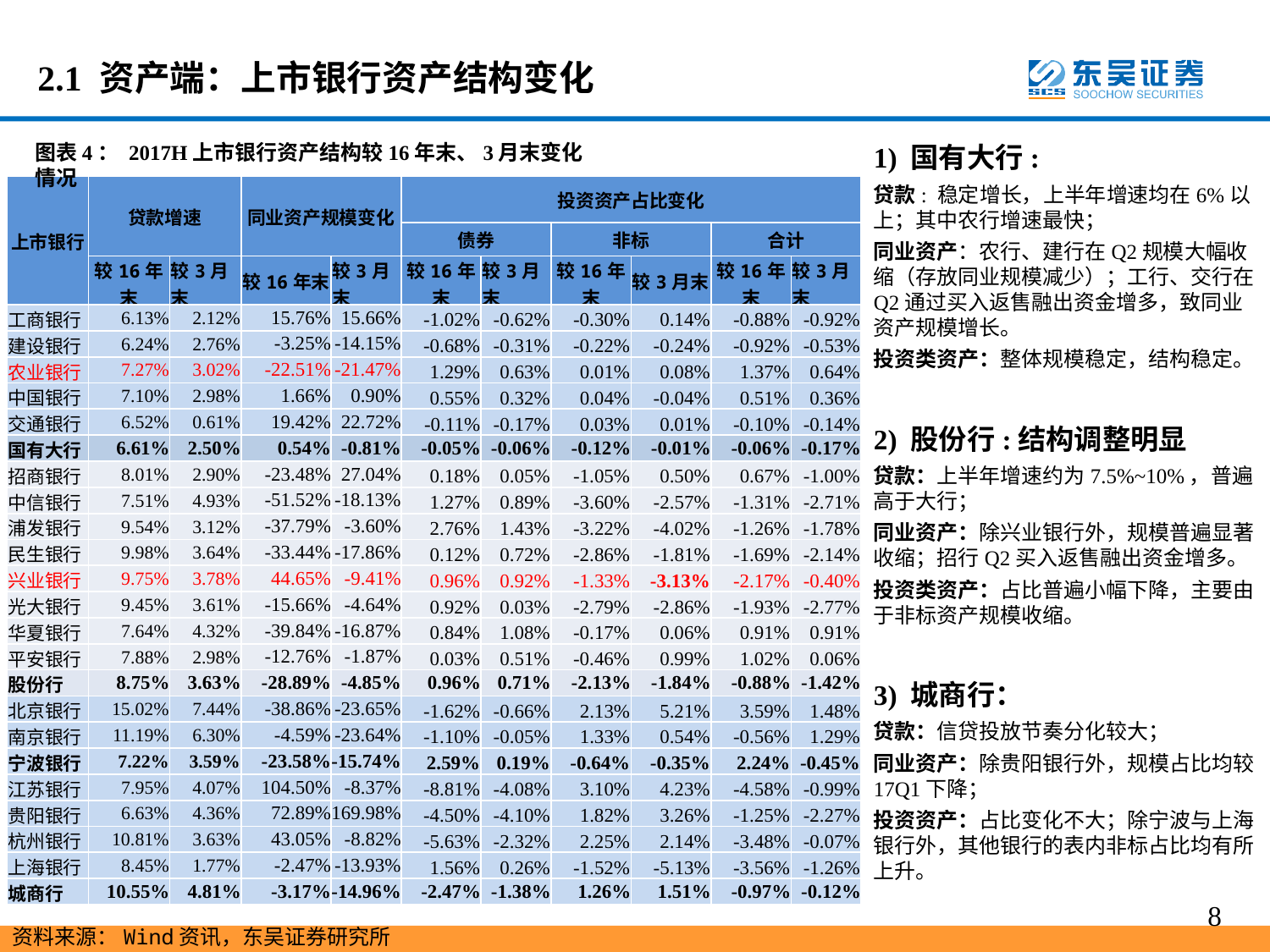

2.1 资产端：上市银行资产结构变化
图表4： 2017H上市银行资产结构较16年末、3月末变化情况
1) 国有大行:
贷款: 稳定增长，上半年增速均在6%以上；其中农行增速最快；
同业资产：农行、建行在Q2规模大幅收缩（存放同业规模减少）；工行、交行在Q2通过买入返售融出资金增多，致同业资产规模增长。
投资类资产：整体规模稳定，结构稳定。

2) 股份行:结构调整明显
贷款：上半年增速约为7.5%~10%，普遍高于大行；
同业资产：除兴业银行外，规模普遍显著收缩；招行Q2买入返售融出资金增多。
投资类资产：占比普遍小幅下降，主要由于非标资产规模收缩。

3) 城商行：
贷款：信贷投放节奏分化较大；
同业资产：除贵阳银行外，规模占比均较17Q1下降；
投资资产：占比变化不大；除宁波与上海银行外，其他银行的表内非标占比均有所上升。
| 上市银行 | 贷款增速 |  | 同业资产规模变化 |  | 投资资产占比变化 |  |  |  |  |  |
| --- | --- | --- | --- | --- | --- | --- | --- | --- | --- | --- |
|  |  |  |  |  | 债券 |  | 非标 |  | 合计 |  |
|  | 较16年末 | 较3月末 | 较16年末 | 较3月末 | 较16年末 | 较3月末 | 较16年末 | 较3月末 | 较16年末 | 较3月末 |
| 工商银行 | 6.13% | 2.12% | 15.76% | 15.66% | -1.02% | -0.62% | -0.30% | 0.14% | -0.88% | -0.92% |
| 建设银行 | 6.24% | 2.76% | -3.25% | -14.15% | -0.68% | -0.31% | -0.22% | -0.24% | -0.92% | -0.53% |
| 农业银行 | 7.27% | 3.02% | -22.51% | -21.47% | 1.29% | 0.63% | 0.01% | 0.08% | 1.37% | 0.64% |
| 中国银行 | 7.10% | 2.98% | 1.66% | 0.90% | 0.55% | 0.32% | 0.04% | -0.04% | 0.51% | 0.36% |
| 交通银行 | 6.52% | 0.61% | 19.42% | 22.72% | -0.11% | -0.17% | 0.03% | 0.01% | -0.10% | -0.14% |
| 国有大行 | 6.61% | 2.50% | 0.54% | -0.81% | -0.05% | -0.06% | -0.12% | -0.01% | -0.06% | -0.17% |
| 招商银行 | 8.01% | 2.90% | -23.48% | 27.04% | 0.18% | 0.05% | -1.05% | 0.50% | 0.67% | -1.00% |
| 中信银行 | 7.51% | 4.93% | -51.52% | -18.13% | 1.27% | 0.89% | -3.60% | -2.57% | -1.31% | -2.71% |
| 浦发银行 | 9.54% | 3.12% | -37.79% | -3.60% | 2.76% | 1.43% | -3.22% | -4.02% | -1.26% | -1.78% |
| 民生银行 | 9.98% | 3.64% | -33.44% | -17.86% | 0.12% | 0.72% | -2.86% | -1.81% | -1.69% | -2.14% |
| 兴业银行 | 9.75% | 3.78% | 44.65% | -9.41% | 0.96% | 0.92% | -1.33% | -3.13% | -2.17% | -0.40% |
| 光大银行 | 9.45% | 3.61% | -15.66% | -4.64% | 0.92% | 0.03% | -2.79% | -2.86% | -1.93% | -2.77% |
| 华夏银行 | 7.64% | 4.32% | -39.84% | -16.87% | 0.84% | 1.08% | -0.17% | 0.06% | 0.91% | 0.91% |
| 平安银行 | 7.88% | 2.98% | -12.76% | -1.87% | 0.03% | 0.51% | -0.46% | 0.99% | 1.02% | 0.06% |
| 股份行 | 8.75% | 3.63% | -28.89% | -4.85% | 0.96% | 0.71% | -2.13% | -1.84% | -0.88% | -1.42% |
| 北京银行 | 15.02% | 7.44% | -38.86% | -23.65% | -1.62% | -0.66% | 2.13% | 5.21% | 3.59% | 1.48% |
| 南京银行 | 11.19% | 6.30% | -4.59% | -23.64% | -1.10% | -0.05% | 1.33% | 0.54% | -0.56% | 1.29% |
| 宁波银行 | 7.22% | 3.59% | -23.58% | -15.74% | 2.59% | 0.19% | -0.64% | -0.35% | 2.24% | -0.45% |
| 江苏银行 | 7.95% | 4.07% | 104.50% | -8.37% | -8.81% | -4.08% | 3.10% | 4.23% | -4.58% | -0.99% |
| 贵阳银行 | 6.63% | 4.36% | 72.89% | 169.98% | -4.50% | -4.10% | 1.82% | 3.26% | -1.25% | -2.27% |
| 杭州银行 | 10.81% | 3.63% | 43.05% | -8.82% | -5.63% | -2.32% | 2.25% | 2.14% | -3.48% | -0.07% |
| 上海银行 | 8.45% | 1.77% | -2.47% | -13.93% | 1.56% | 0.26% | -1.52% | -5.13% | -3.56% | -1.26% |
| 城商行 | 10.55% | 4.81% | -3.17% | -14.96% | -2.47% | -1.38% | 1.26% | 1.51% | -0.97% | -0.12% |
8
资料来源：Wind资讯，东吴证券研究所